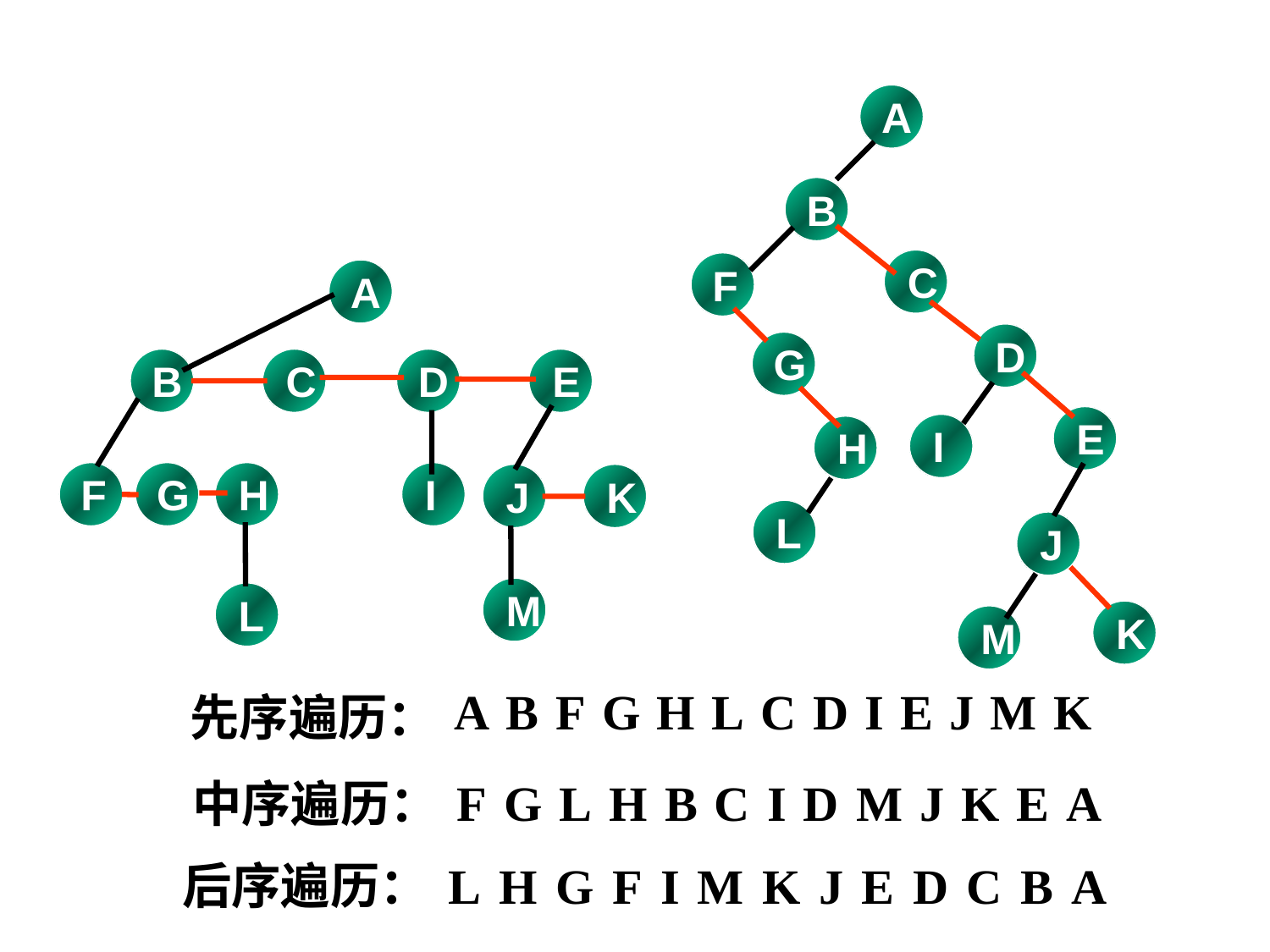

A

B

C

F

D

G

E

I

H

L

J

K

M

A

B

C

D

E

F

G

H

I

J

K

M

L
A
B
F
G
H
L
C
D
I
E
J
M
K
先序遍历：
中序遍历：
F
G
L
H
B
C
I
D
M
J
K
E
A
后序遍历：
L
H
G
F
I
M
K
J
E
D
C
B
A